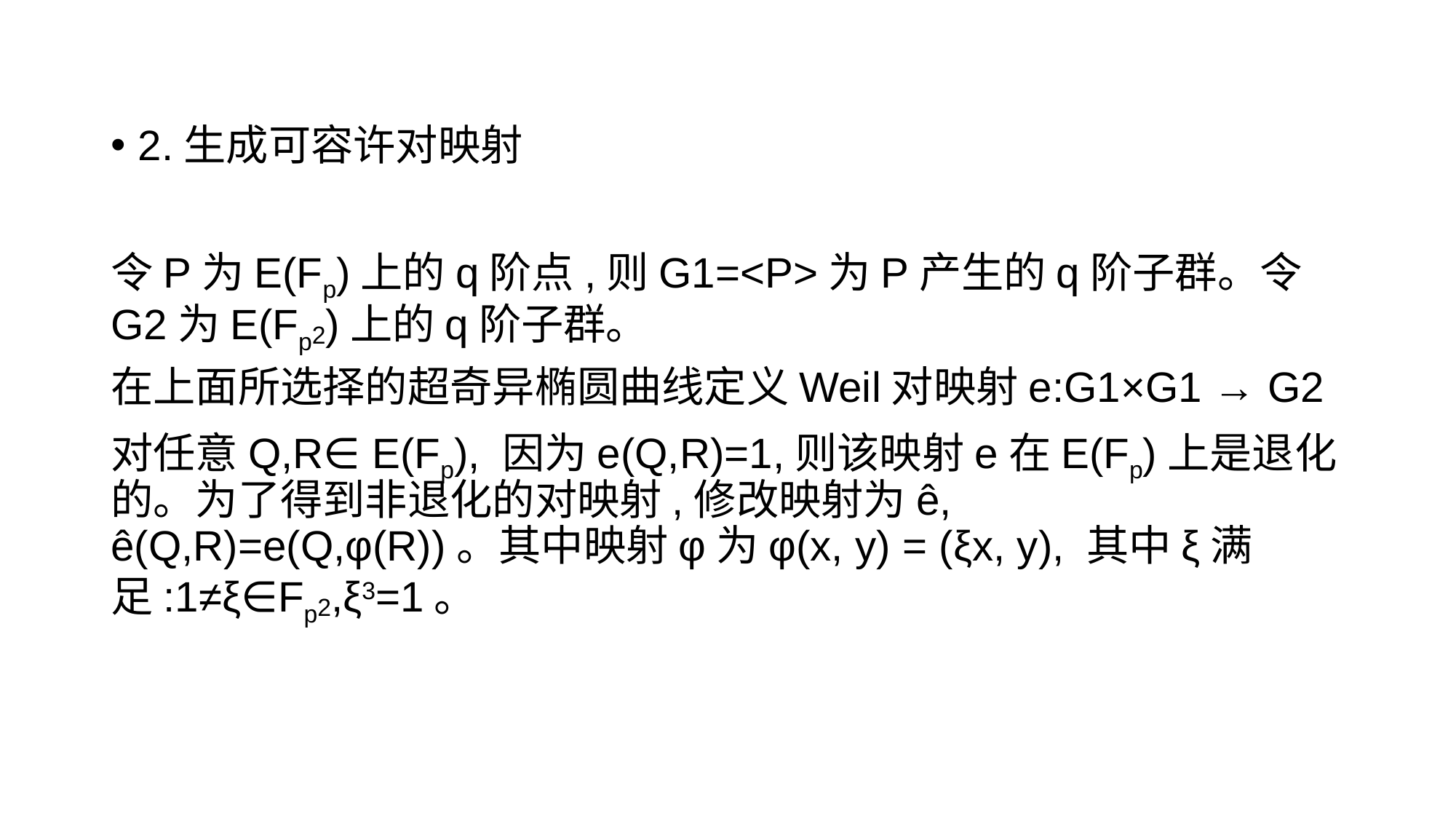

2.生成可容许对映射

令P为E(Fp)上的q阶点,则G1=<P>为P产生的q阶子群。令G2为E(Fp2)上的q阶子群。
在上面所选择的超奇异椭圆曲线定义Weil对映射e:G1×G1 → G2
对任意Q,R∈ E(Fp), 因为e(Q,R)=1,则该映射e在E(Fp)上是退化的。为了得到非退化的对映射,修改映射为ê, ê(Q,R)=e(Q,φ(R))。其中映射φ为φ(x, y) = (ξx, y), 其中ξ满足:1≠ξ∈Fp2,ξ3=1。